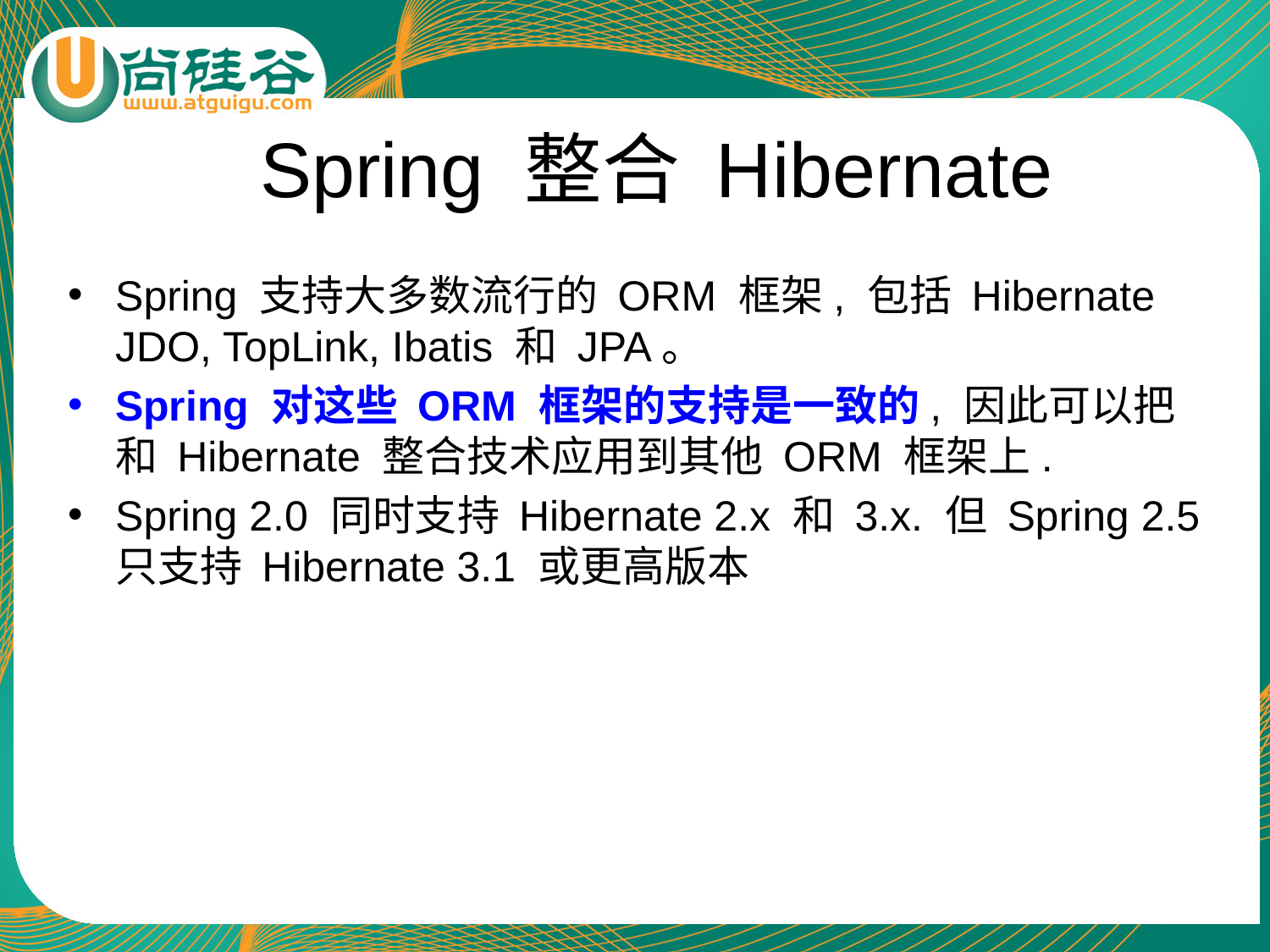

# Spring 整合 Hibernate
Spring 支持大多数流行的 ORM 框架, 包括 Hibernate JDO, TopLink, Ibatis 和 JPA。
Spring 对这些 ORM 框架的支持是一致的, 因此可以把和 Hibernate 整合技术应用到其他 ORM 框架上.
Spring 2.0 同时支持 Hibernate 2.x 和 3.x. 但 Spring 2.5 只支持 Hibernate 3.1 或更高版本